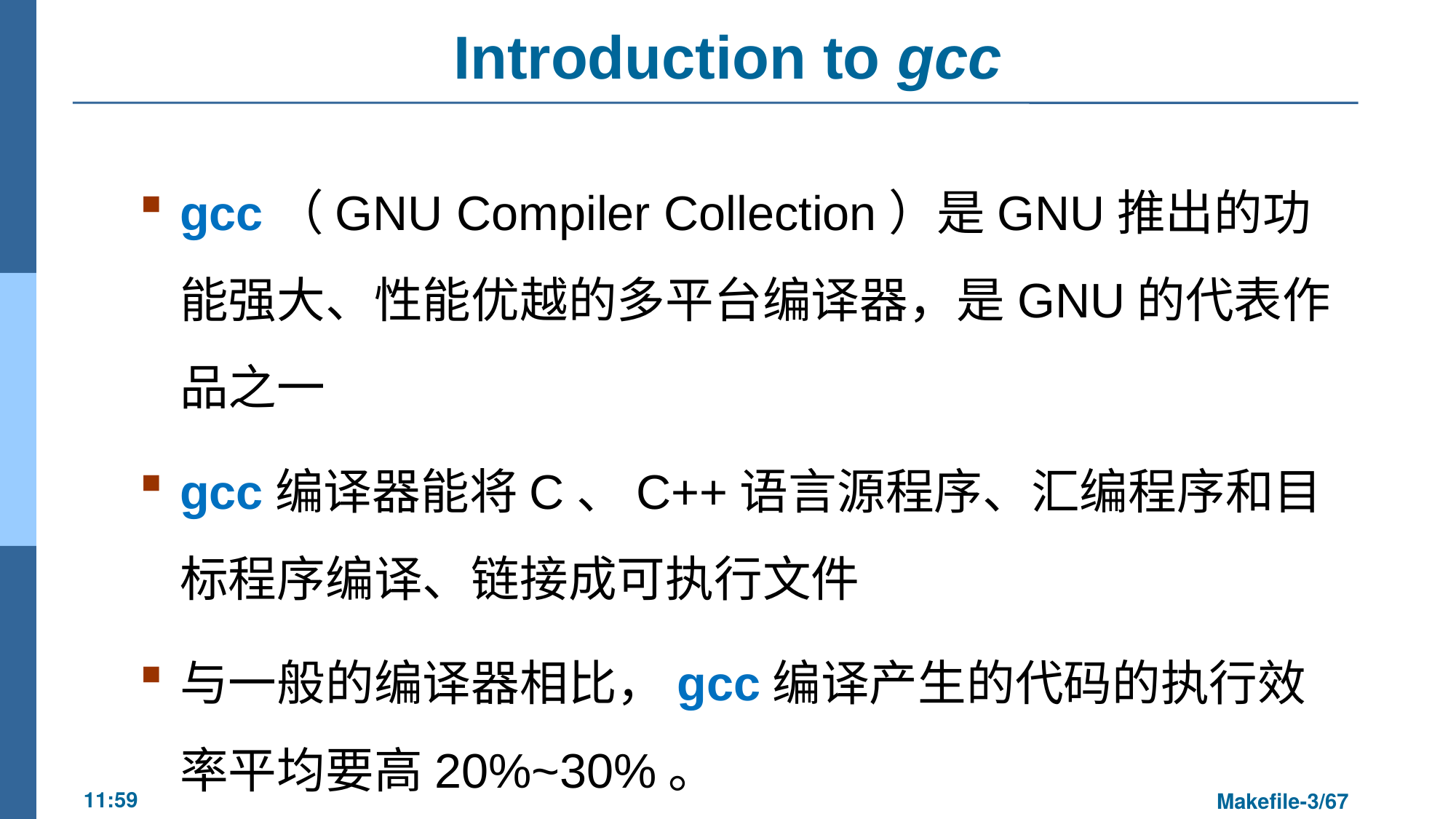

# Introduction to gcc
gcc（GNU Compiler Collection）是GNU推出的功能强大、性能优越的多平台编译器，是GNU的代表作品之一
gcc编译器能将C、C++语言源程序、汇编程序和目标程序编译、链接成可执行文件
与一般的编译器相比，gcc编译产生的代码的执行效率平均要高20%~30%。